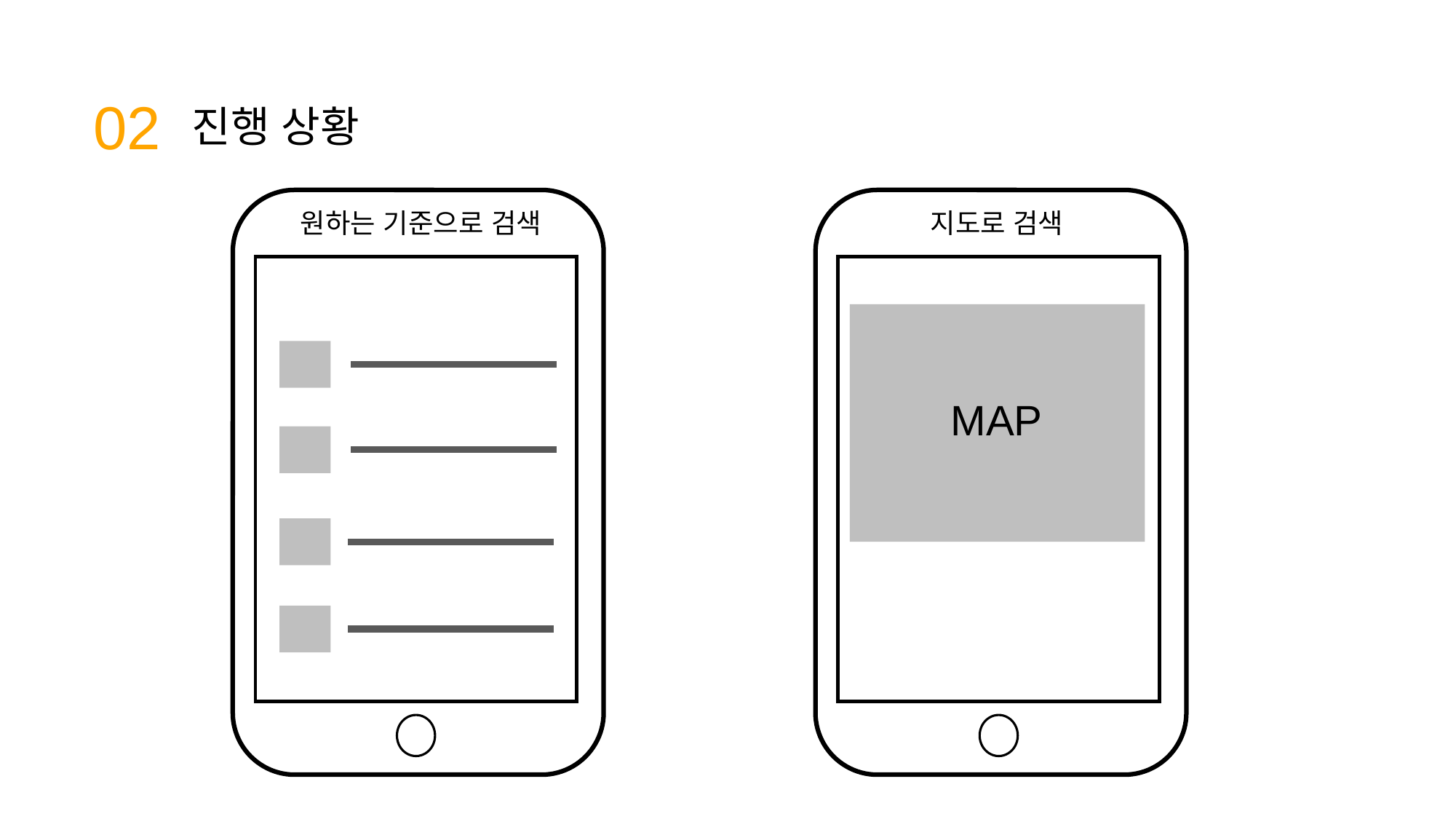

02
진행 상황

지도로 검색
원하는 기준으로 검색

MAP